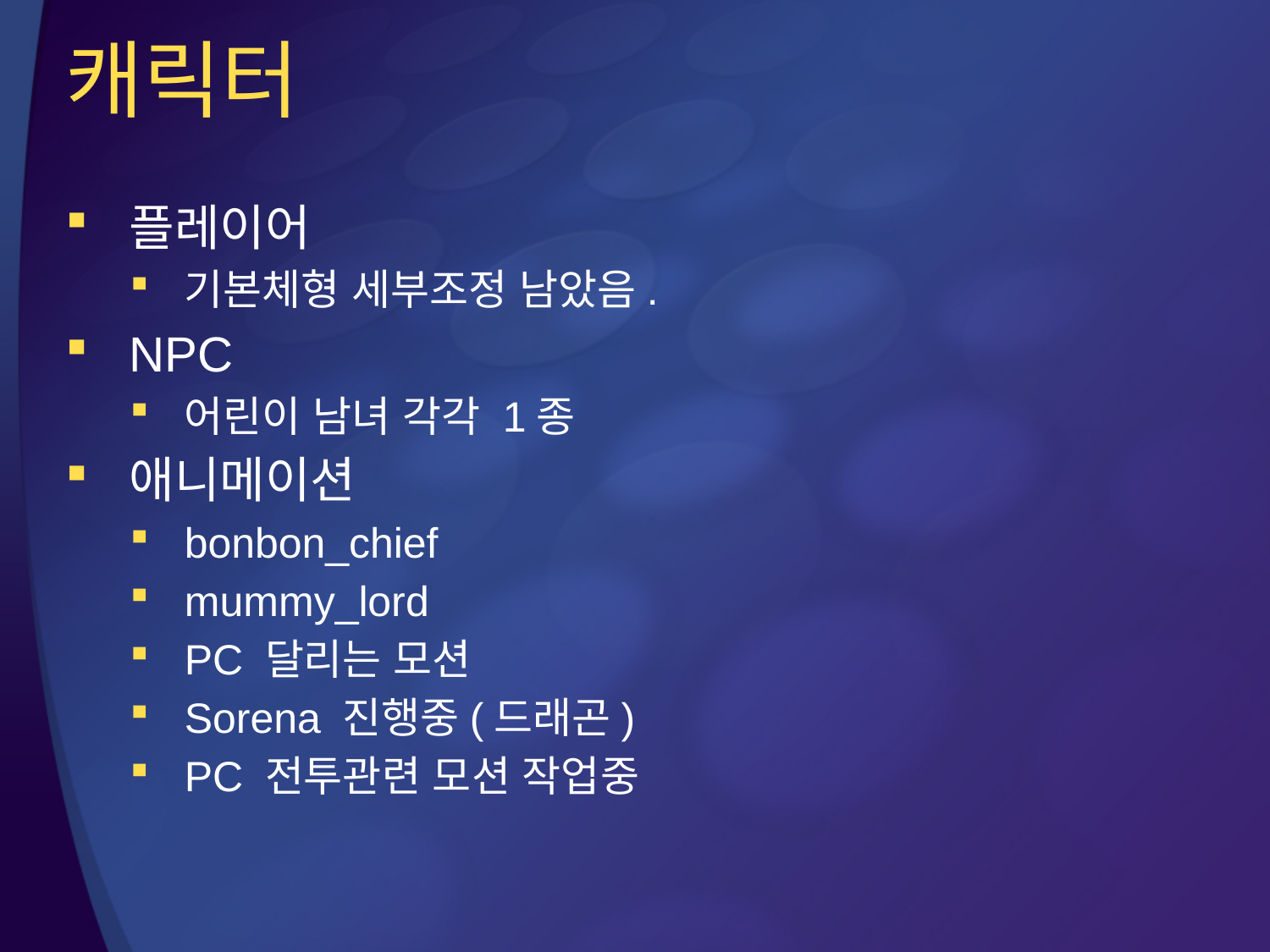

# 캐릭터
플레이어
기본체형 세부조정 남았음.
NPC
어린이 남녀 각각 1종
애니메이션
bonbon_chief
mummy_lord
PC 달리는 모션
Sorena 진행중(드래곤)
PC 전투관련 모션 작업중